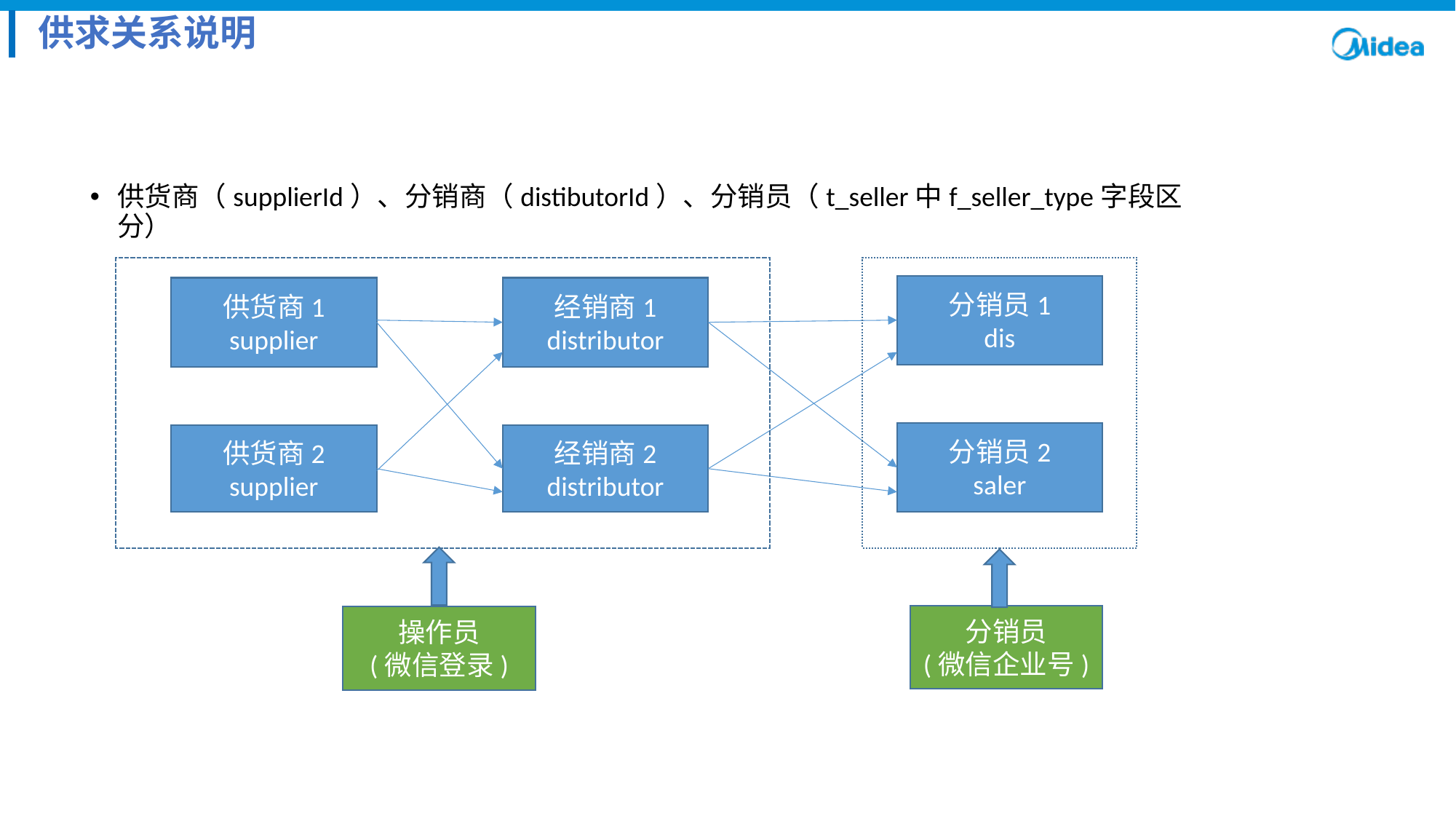

供求关系说明

供货商（supplierId）、分销商（distibutorId）、分销员（t_seller中f_seller_type字段区分）

分销员1
dis
供货商1
supplier
经销商1
distributor
分销员2
saler
供货商2
supplier
经销商2
distributor

分销员
(微信企业号)
操作员
(微信登录)